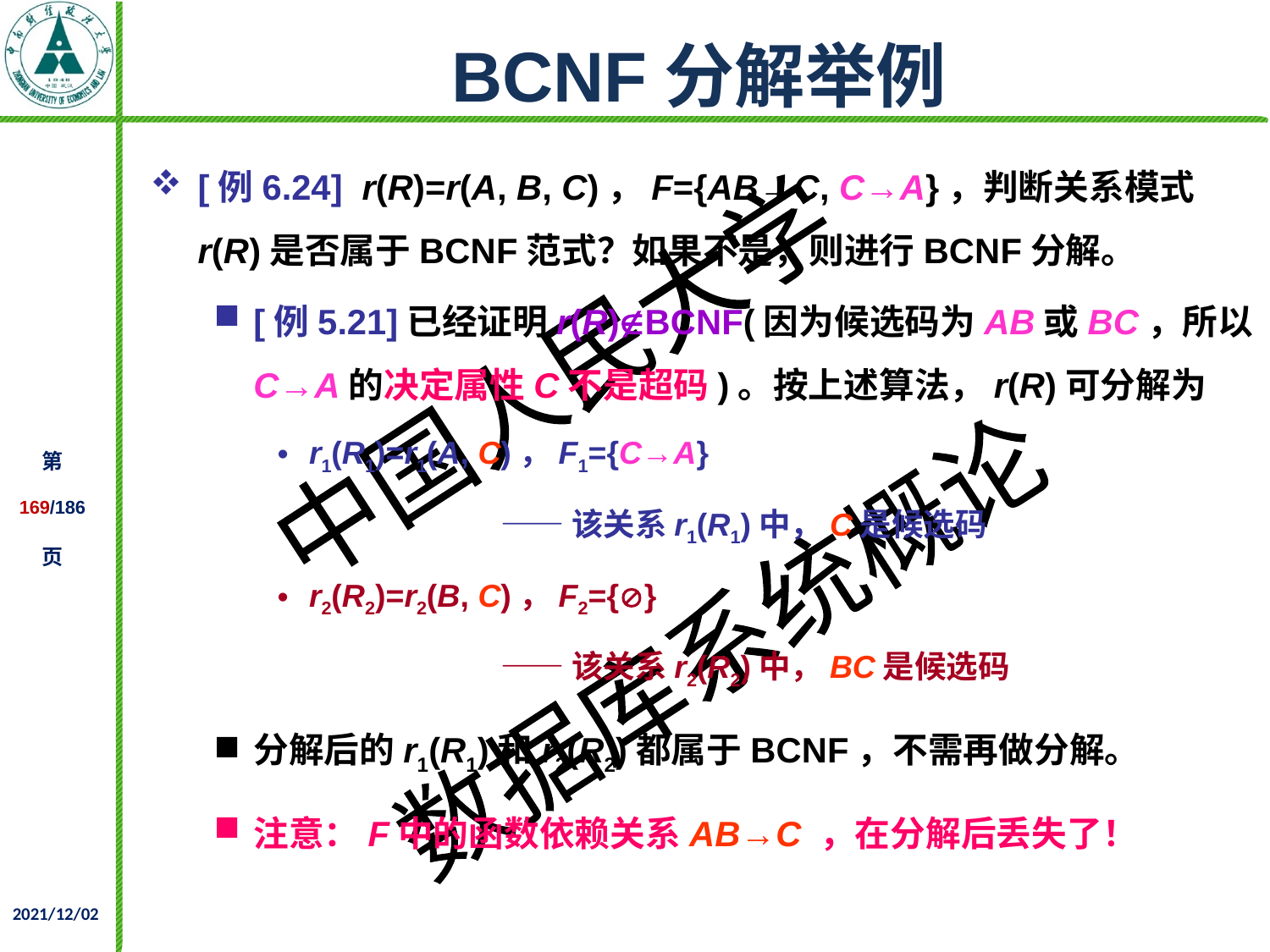

# BCNF分解举例
[例6.24]  r(R)=r(A, B, C)，F={AB→C, C→A}，判断关系模式r(R)是否属于BCNF范式？如果不是，则进行BCNF分解。
[例5.21]已经证明r(R)∉BCNF(因为候选码为AB或BC，所以C→A的决定属性C不是超码)。按上述算法，r(R)可分解为
r1(R1)=r1(A, C)，F1={C→A}
                               ——该关系r1(R1)中，C是候选码
r2(R2)=r2(B, C)，F2={∅}
                               ——该关系r2(R2)中，BC是候选码
分解后的r1(R1)和r2(R2)都属于BCNF，不需再做分解。
注意：F中的函数依赖关系AB→C ，在分解后丢失了！
2021/12/02